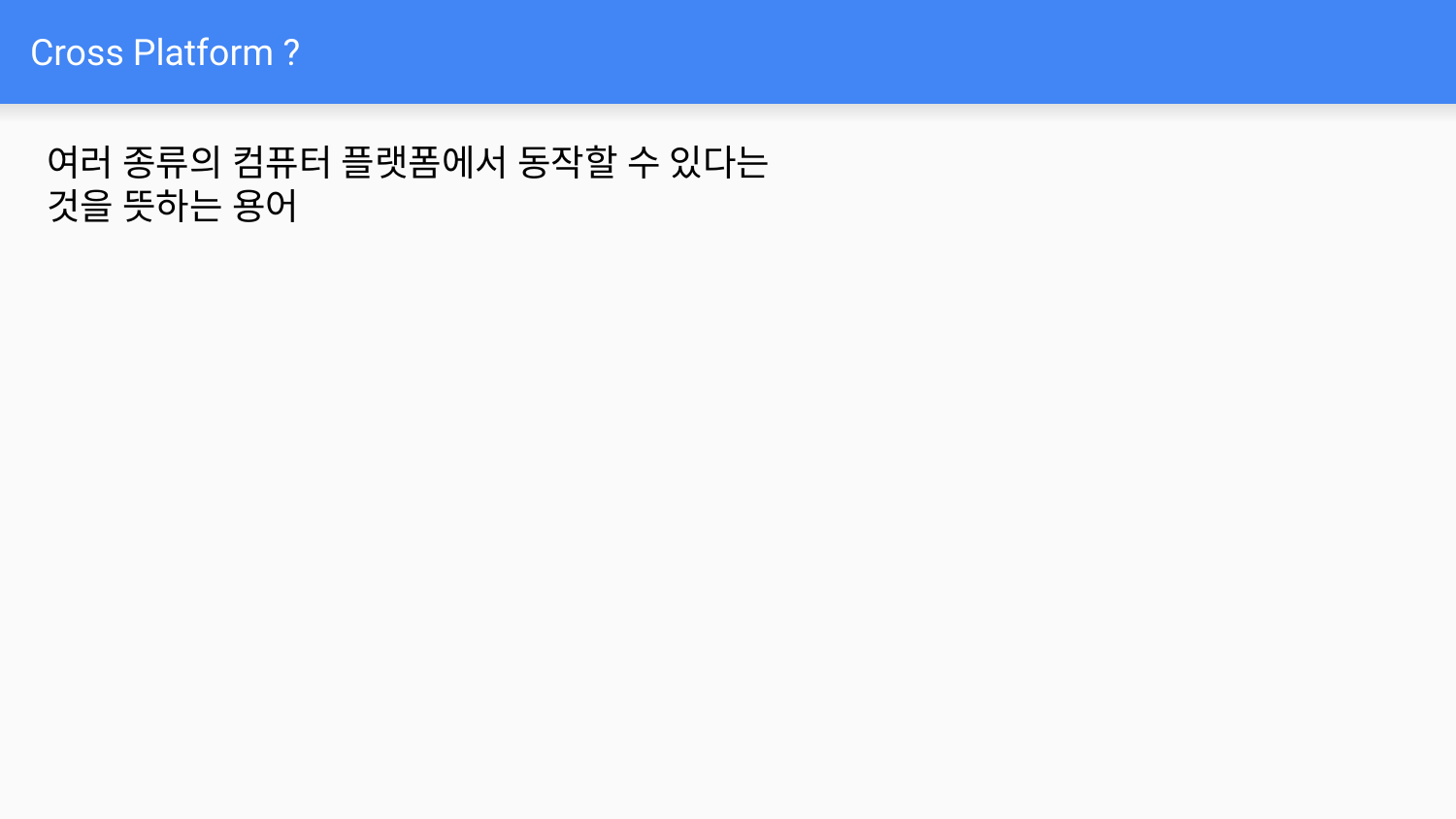

# Cross Platform ?
여러 종류의 컴퓨터 플랫폼에서 동작할 수 있다는 것을 뜻하는 용어